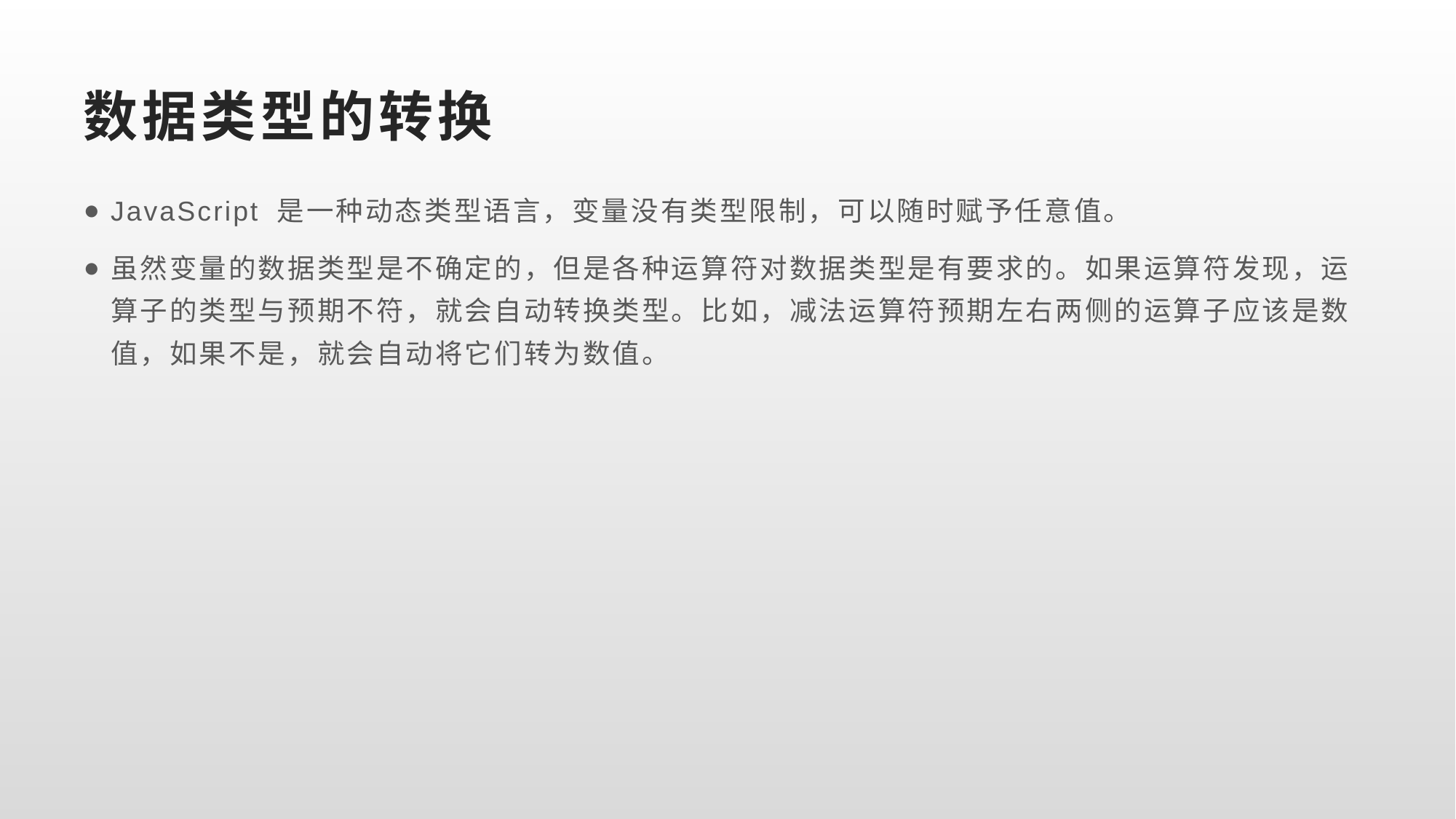

# 数据类型的转换
JavaScript 是一种动态类型语言，变量没有类型限制，可以随时赋予任意值。
虽然变量的数据类型是不确定的，但是各种运算符对数据类型是有要求的。如果运算符发现，运算子的类型与预期不符，就会自动转换类型。比如，减法运算符预期左右两侧的运算子应该是数值，如果不是，就会自动将它们转为数值。